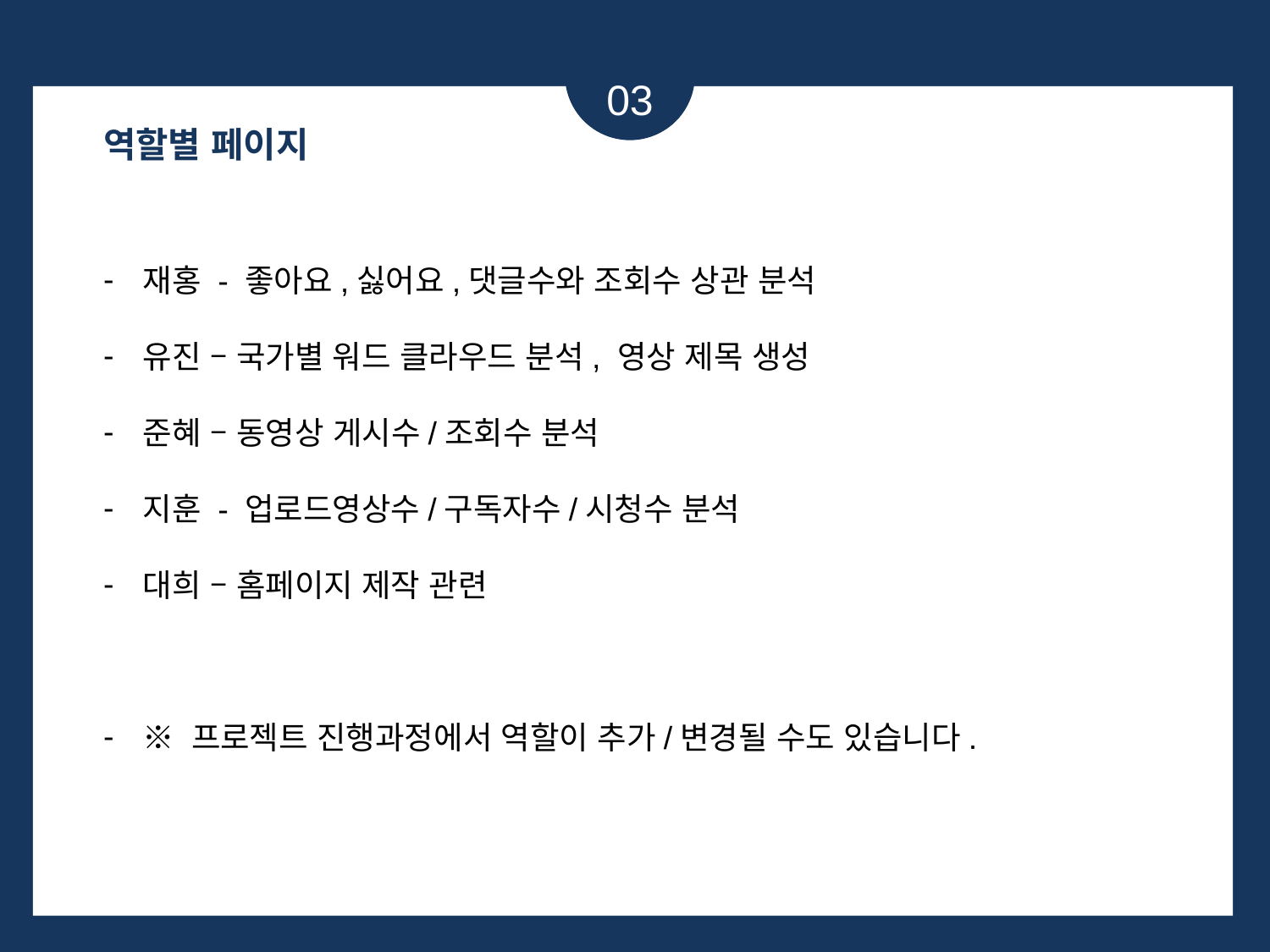

03

역할별 페이지
재홍 - 좋아요,싫어요,댓글수와 조회수 상관 분석
유진 – 국가별 워드 클라우드 분석, 영상 제목 생성
준혜 – 동영상 게시수/조회수 분석
지훈 - 업로드영상수/구독자수/시청수 분석
대희 – 홈페이지 제작 관련

※ 프로젝트 진행과정에서 역할이 추가/변경될 수도 있습니다.